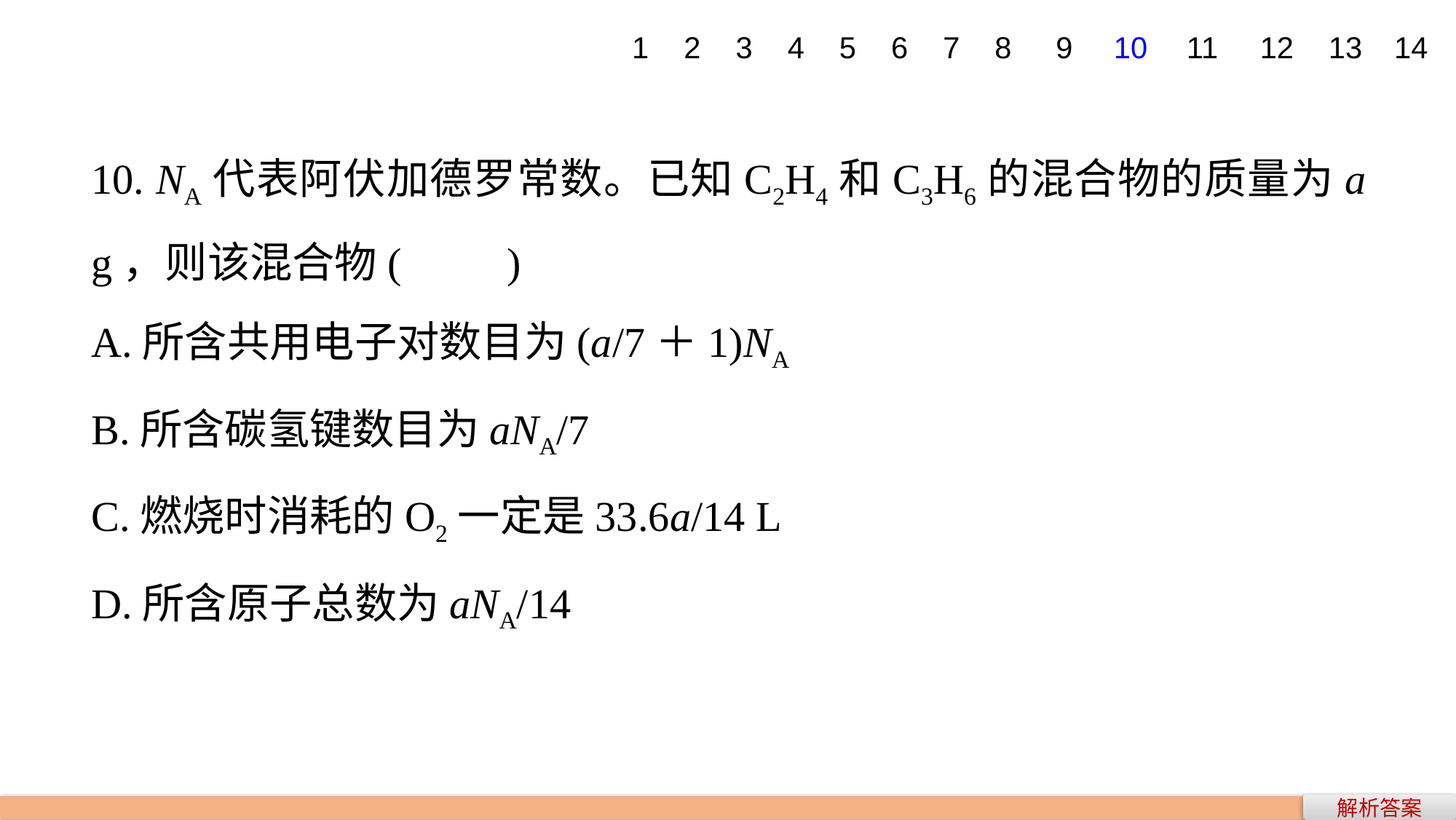

1
2
3
4
5
6
7
8
9
10
11
12
13
14
10. NA代表阿伏加德罗常数。已知C2H4和C3H6的混合物的质量为a g，则该混合物(　　)
A.所含共用电子对数目为(a/7＋1)NA
B.所含碳氢键数目为aNA/7
C.燃烧时消耗的O2一定是33.6a/14 L
D.所含原子总数为aNA/14
解析答案